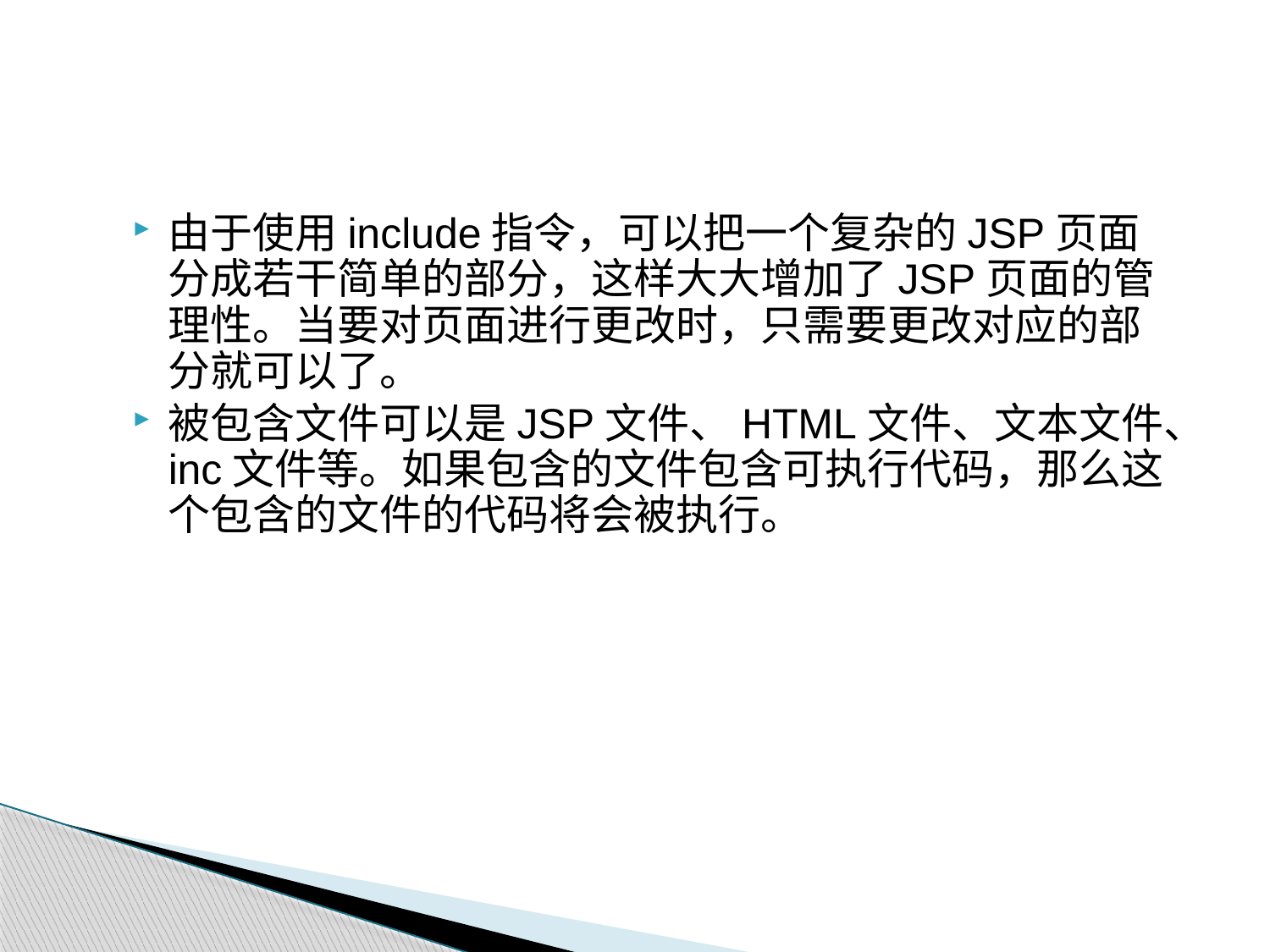

由于使用include指令，可以把一个复杂的JSP页面分成若干简单的部分，这样大大增加了JSP页面的管理性。当要对页面进行更改时，只需要更改对应的部分就可以了。
被包含文件可以是JSP文件、HTML文件、文本文件、inc文件等。如果包含的文件包含可执行代码，那么这个包含的文件的代码将会被执行。